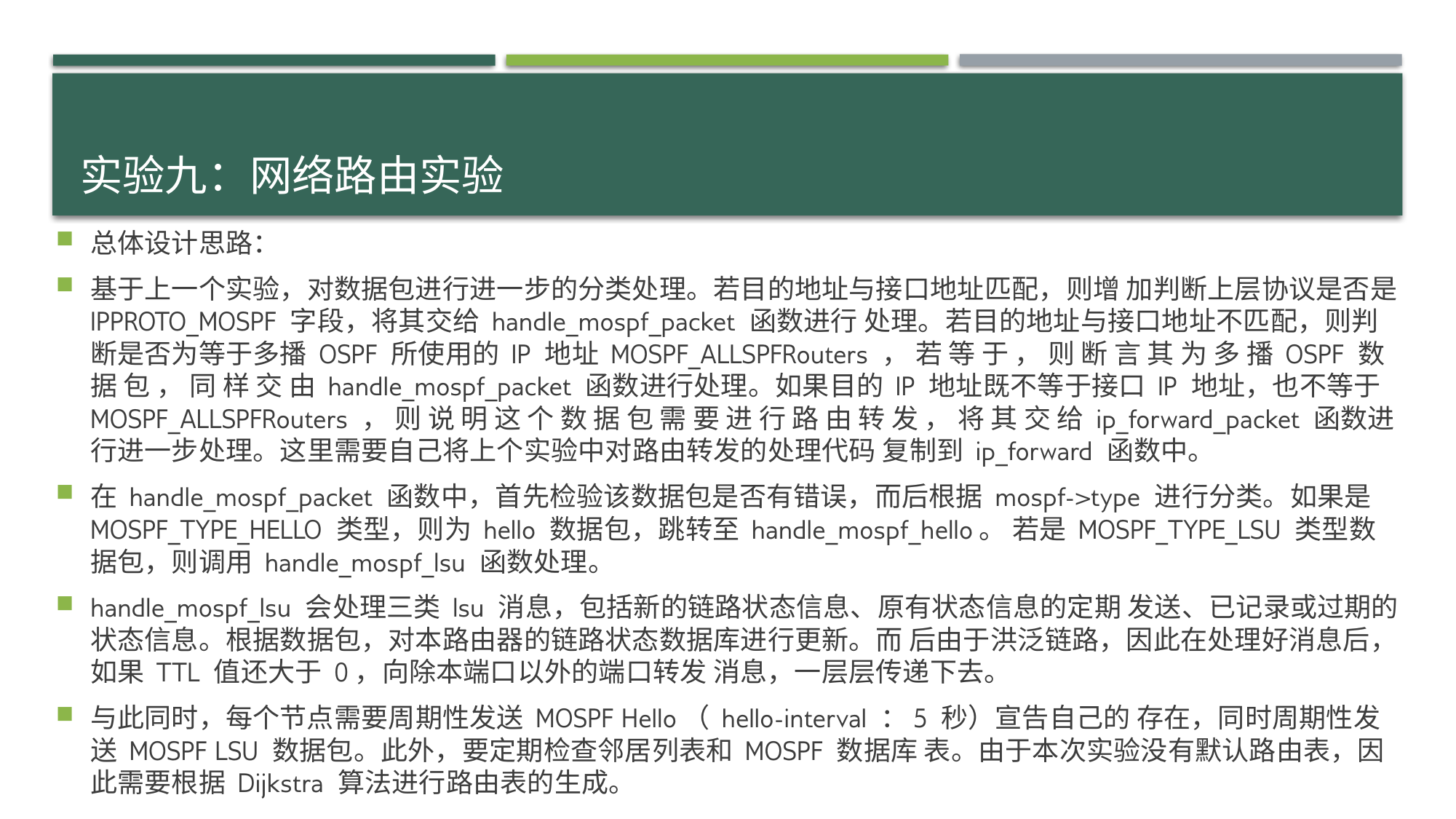

# 实验九：网络路由实验
总体设计思路：
基于上一个实验，对数据包进行进一步的分类处理。若目的地址与接口地址匹配，则增 加判断上层协议是否是 IPPROTO_MOSPF 字段，将其交给 handle_mospf_packet 函数进行 处理。若目的地址与接口地址不匹配，则判断是否为等于多播 OSPF 所使用的 IP 地址 MOSPF_ALLSPFRouters ， 若 等 于 ， 则 断 言 其 为 多 播 OSPF 数 据 包 ， 同 样 交 由 handle_mospf_packet 函数进行处理。如果目的 IP 地址既不等于接口 IP 地址，也不等于 MOSPF_ALLSPFRouters ， 则 说 明 这 个 数 据 包 需 要 进 行 路 由 转 发 ， 将 其 交 给 ip_forward_packet 函数进行进一步处理。这里需要自己将上个实验中对路由转发的处理代码 复制到 ip_forward 函数中。
在 handle_mospf_packet 函数中，首先检验该数据包是否有错误，而后根据 mospf->type 进行分类。如果是 MOSPF_TYPE_HELLO 类型，则为 hello 数据包，跳转至 handle_mospf_hello。 若是 MOSPF_TYPE_LSU 类型数据包，则调用 handle_mospf_lsu 函数处理。
handle_mospf_lsu 会处理三类 lsu 消息，包括新的链路状态信息、原有状态信息的定期 发送、已记录或过期的状态信息。根据数据包，对本路由器的链路状态数据库进行更新。而 后由于洪泛链路，因此在处理好消息后，如果 TTL 值还大于 0，向除本端口以外的端口转发 消息，一层层传递下去。
与此同时，每个节点需要周期性发送 MOSPF Hello（ hello-interval ：5 秒）宣告自己的 存在，同时周期性发送 MOSPF LSU 数据包。此外，要定期检查邻居列表和 MOSPF 数据库 表。由于本次实验没有默认路由表，因此需要根据 Dijkstra 算法进行路由表的生成。